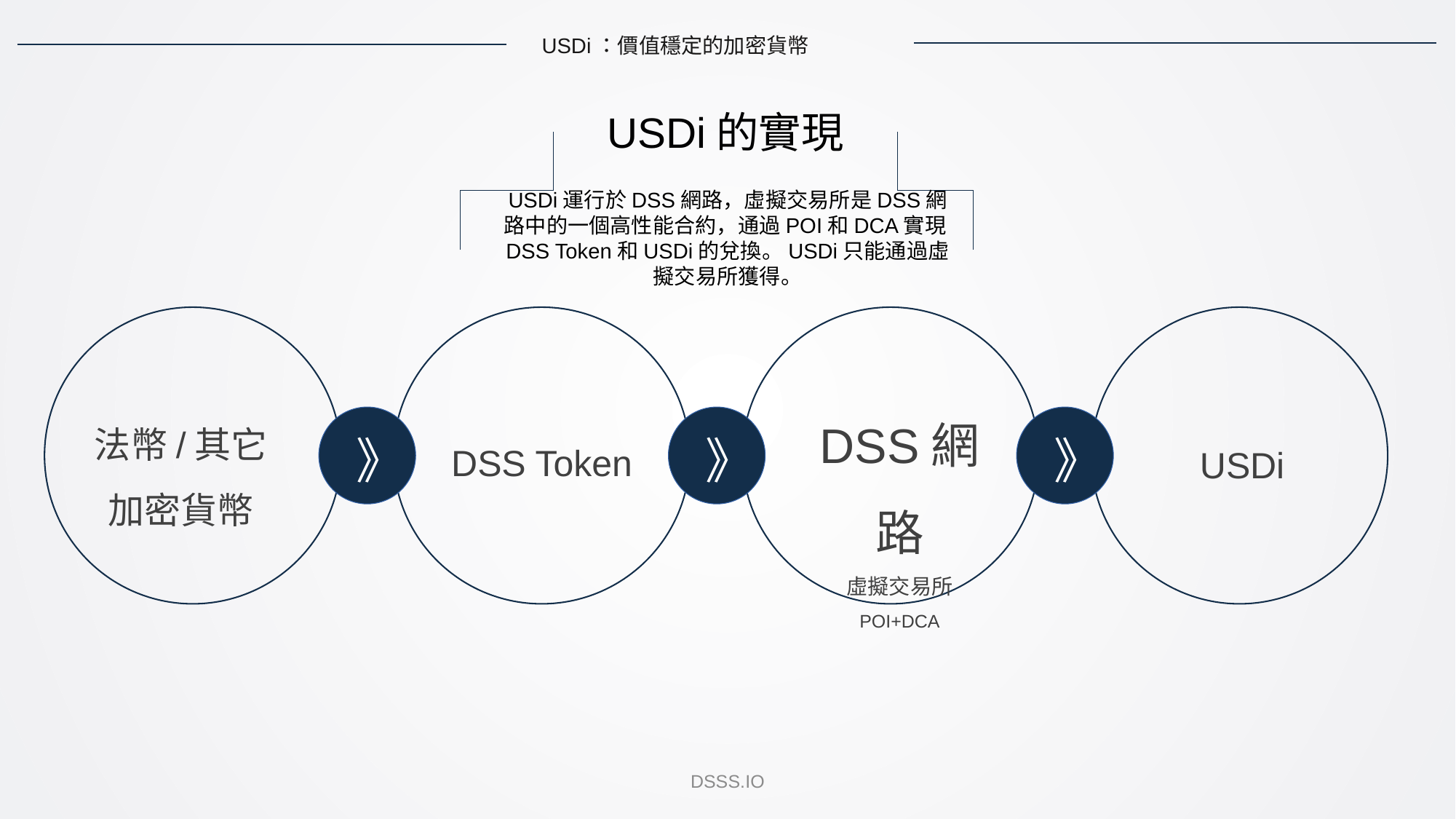

USDi：價值穩定的加密貨幣
USDi的實現

USDi運行於DSS網路，虛擬交易所是DSS網路中的一個高性能合約，通過POI和DCA實現DSS Token和USDi的兌換。USDi只能通過虛擬交易所獲得。

DSS網路
虛擬交易所
POI+DCA
法幣/其它加密貨幣

》

》

》
DSS Token
USDi
DSSS.IO